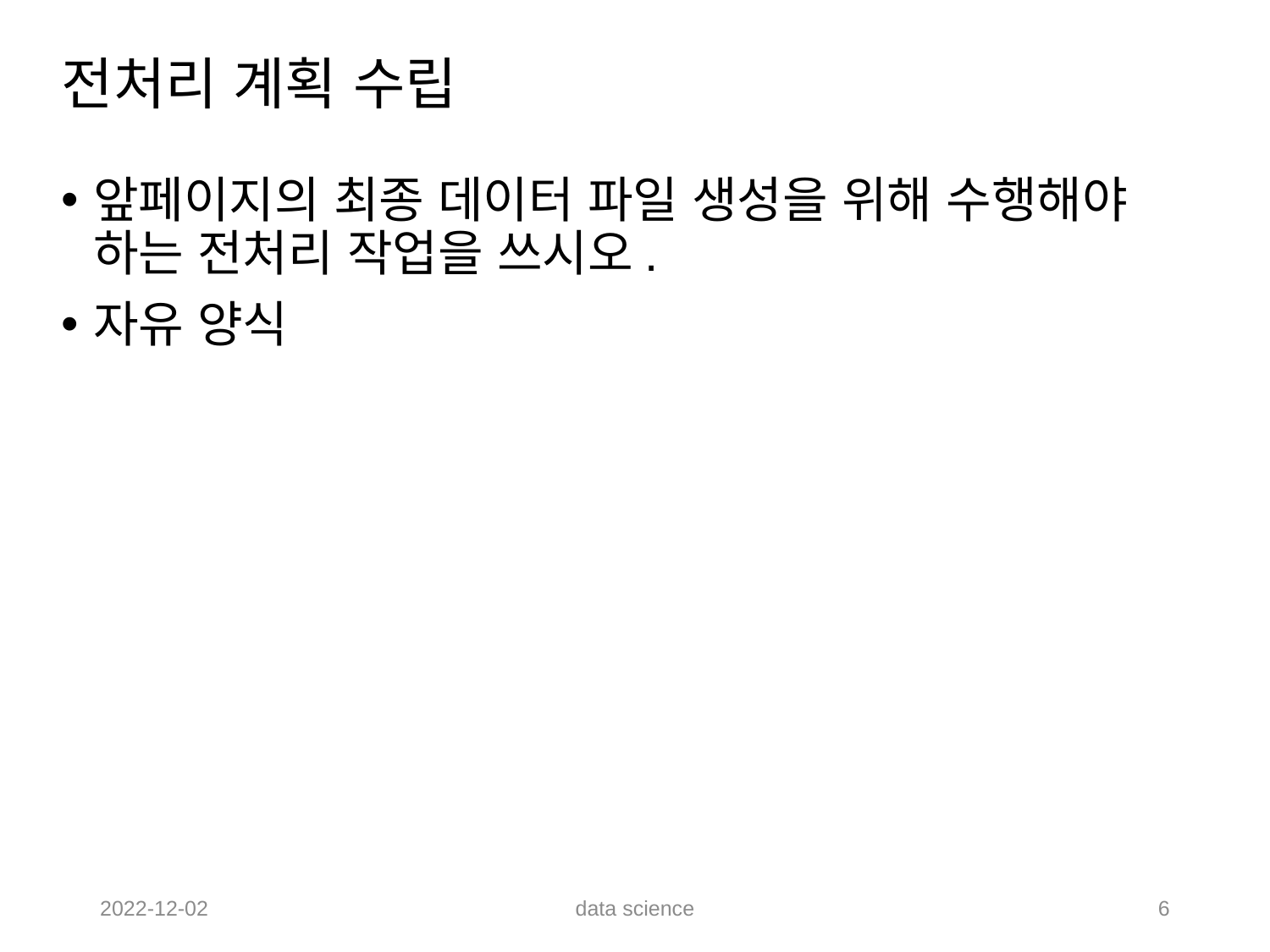

# 전처리 계획 수립
앞페이지의 최종 데이터 파일 생성을 위해 수행해야 하는 전처리 작업을 쓰시오.
자유 양식
2022-12-02
data science
6